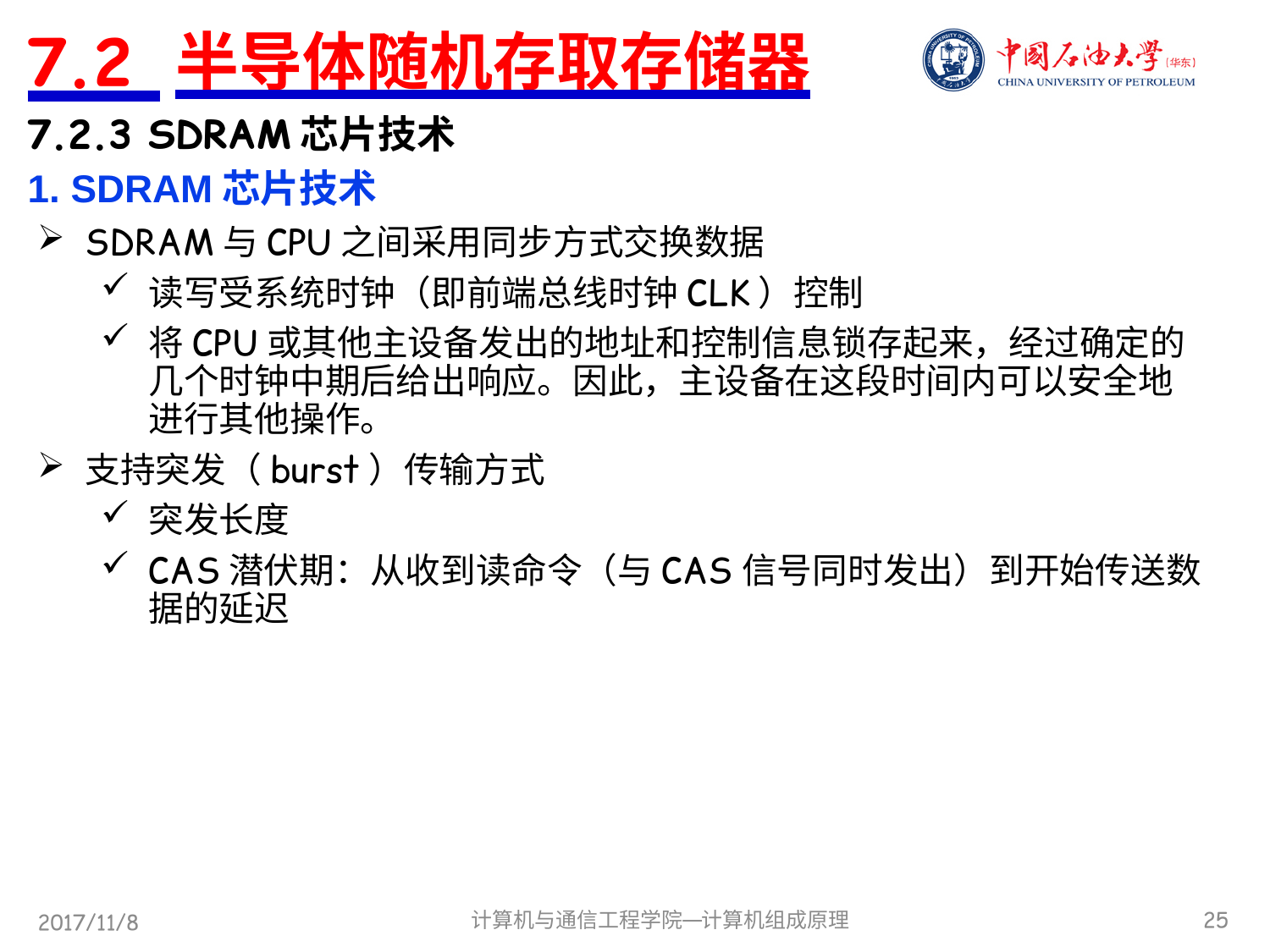

# 7.2 半导体随机存取存储器
7.2.3 SDRAM芯片技术
1. SDRAM芯片技术

SDRAM与CPU之间采用同步方式交换数据
读写受系统时钟（即前端总线时钟CLK）控制
将CPU或其他主设备发出的地址和控制信息锁存起来，经过确定的几个时钟中期后给出响应。因此，主设备在这段时间内可以安全地进行其他操作。
支持突发（burst）传输方式
突发长度
CAS潜伏期：从收到读命令（与CAS信号同时发出）到开始传送数据的延迟
计算机与通信工程学院—计算机组成原理
25
2017/11/8